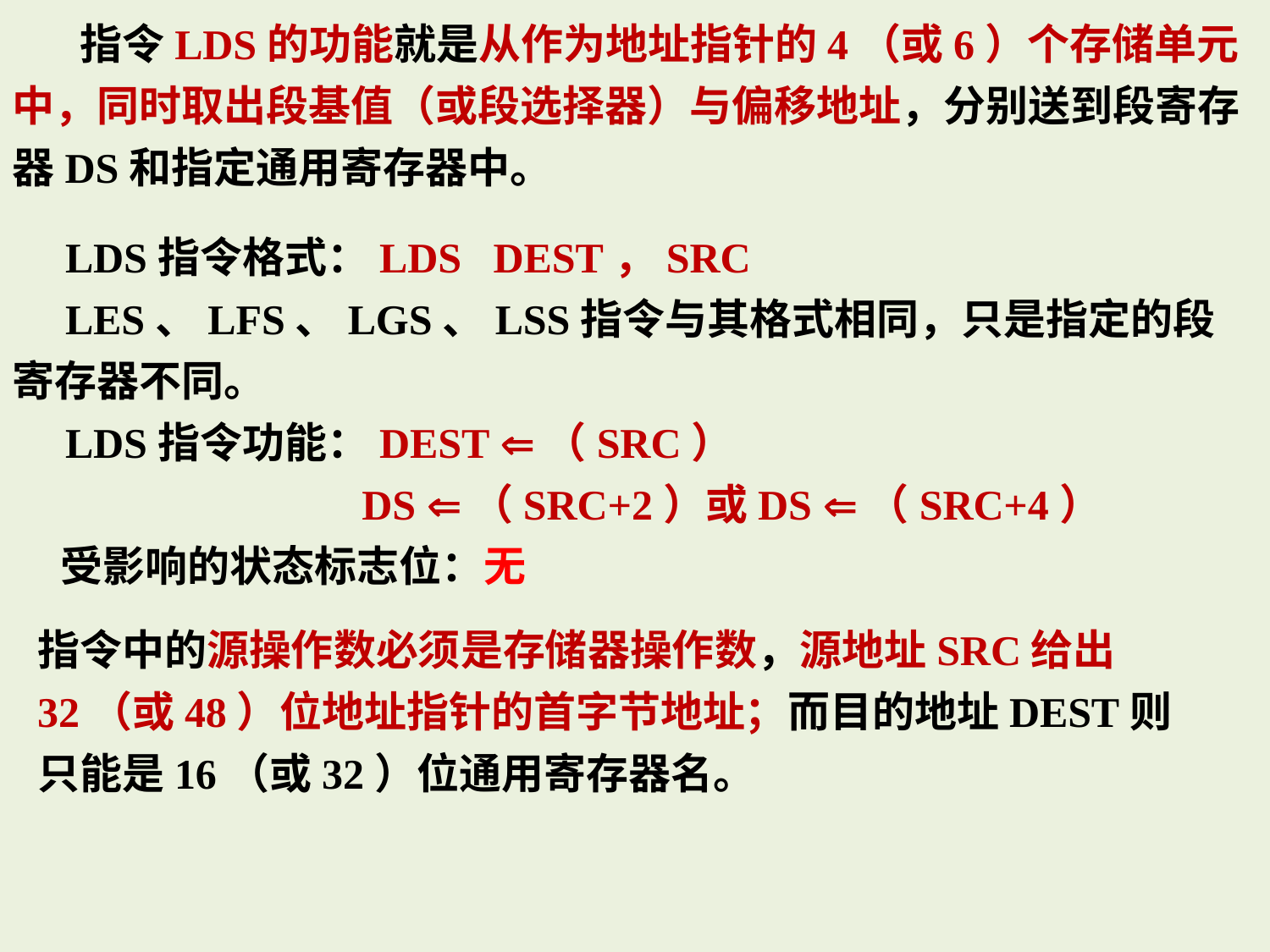

指令LDS的功能就是从作为地址指针的4（或6）个存储单元中，同时取出段基值（或段选择器）与偏移地址，分别送到段寄存器DS和指定通用寄存器中。
     LDS指令格式：LDS   DEST，SRC
     LES、LFS、LGS、LSS指令与其格式相同，只是指定的段寄存器不同。
     LDS指令功能：DEST ⇐（SRC）
		         DS ⇐（SRC+2）或DS ⇐（SRC+4）
    受影响的状态标志位：无
指令中的源操作数必须是存储器操作数，源地址SRC给出32（或48）位地址指针的首字节地址；而目的地址DEST则只能是16（或32）位通用寄存器名。
127